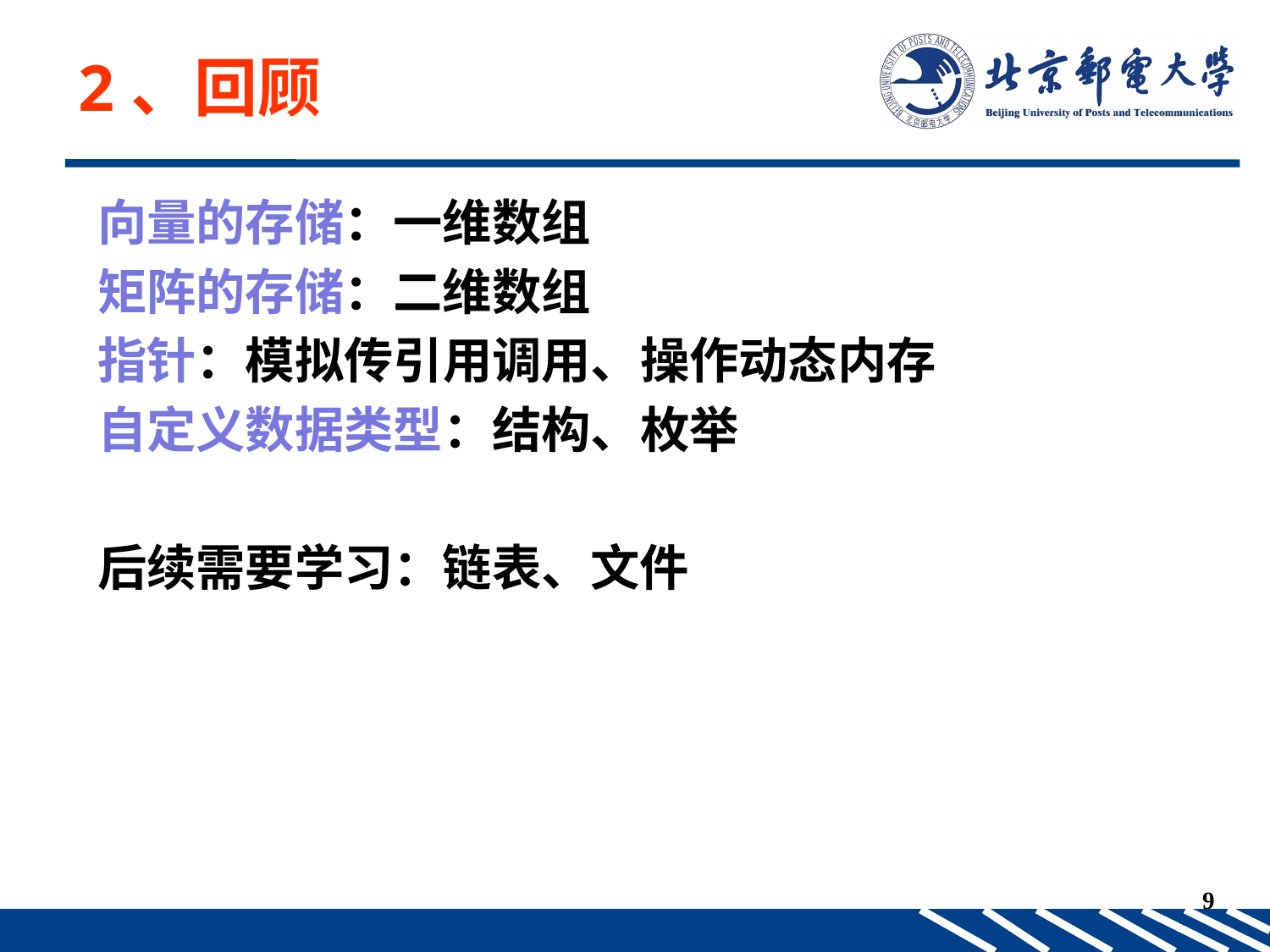

2、回顾
向量的存储：一维数组
矩阵的存储：二维数组
指针：模拟传引用调用、操作动态内存
自定义数据类型：结构、枚举

后续需要学习：链表、文件

9